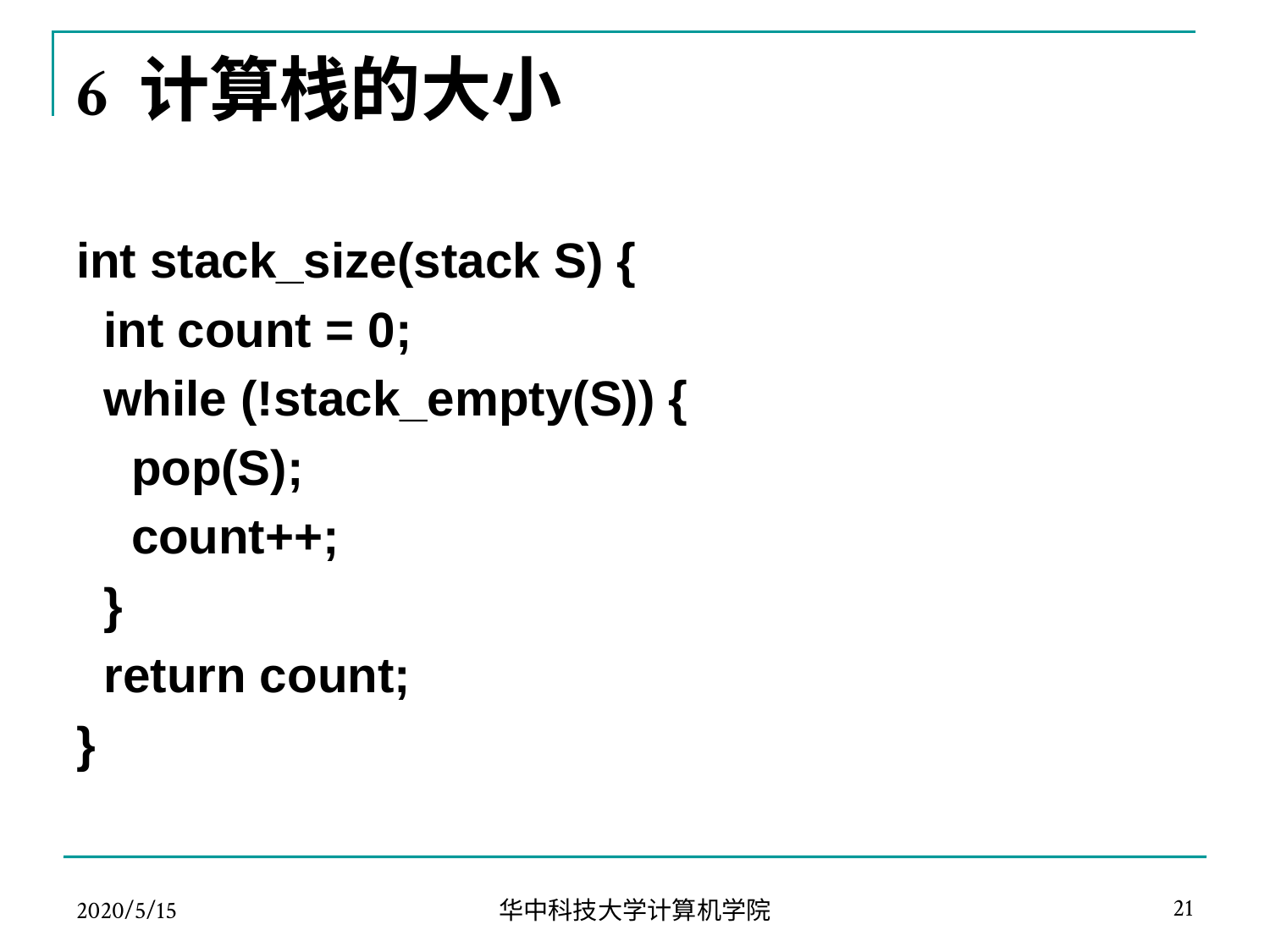

# 6 计算栈的大小
int stack_size(stack S) {
  int count = 0;
  while (!stack_empty(S)) {
    pop(S);
    count++;
  }
  return count;
}
2020/5/15
21
华中科技大学计算机学院